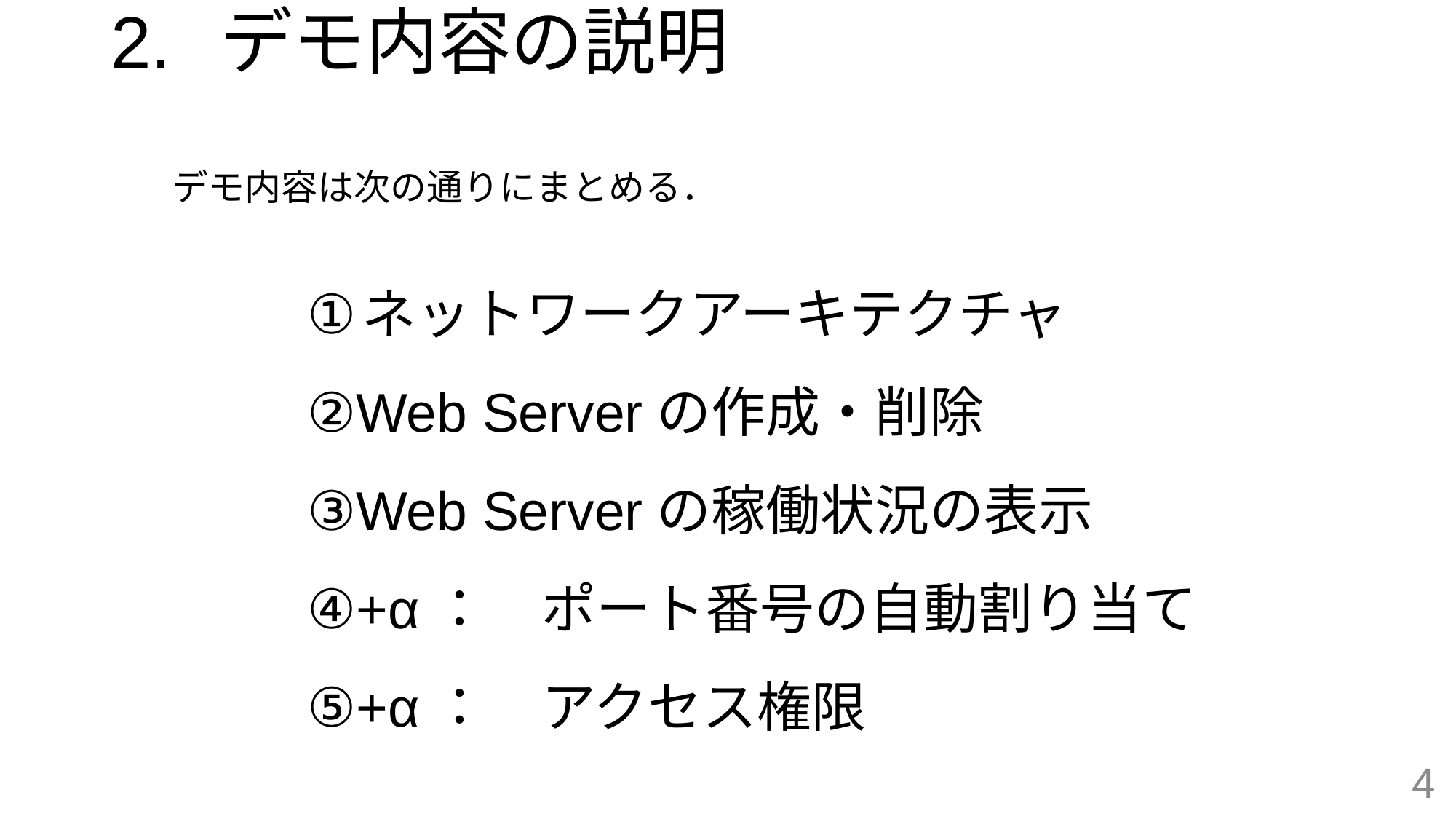

デモ内容の説明
デモ内容は次の通りにまとめる．
ネットワークアーキテクチャ
Web Serverの作成・削除
Web Serverの稼働状況の表示
+α：　ポート番号の自動割り当て
+α：　アクセス権限
4